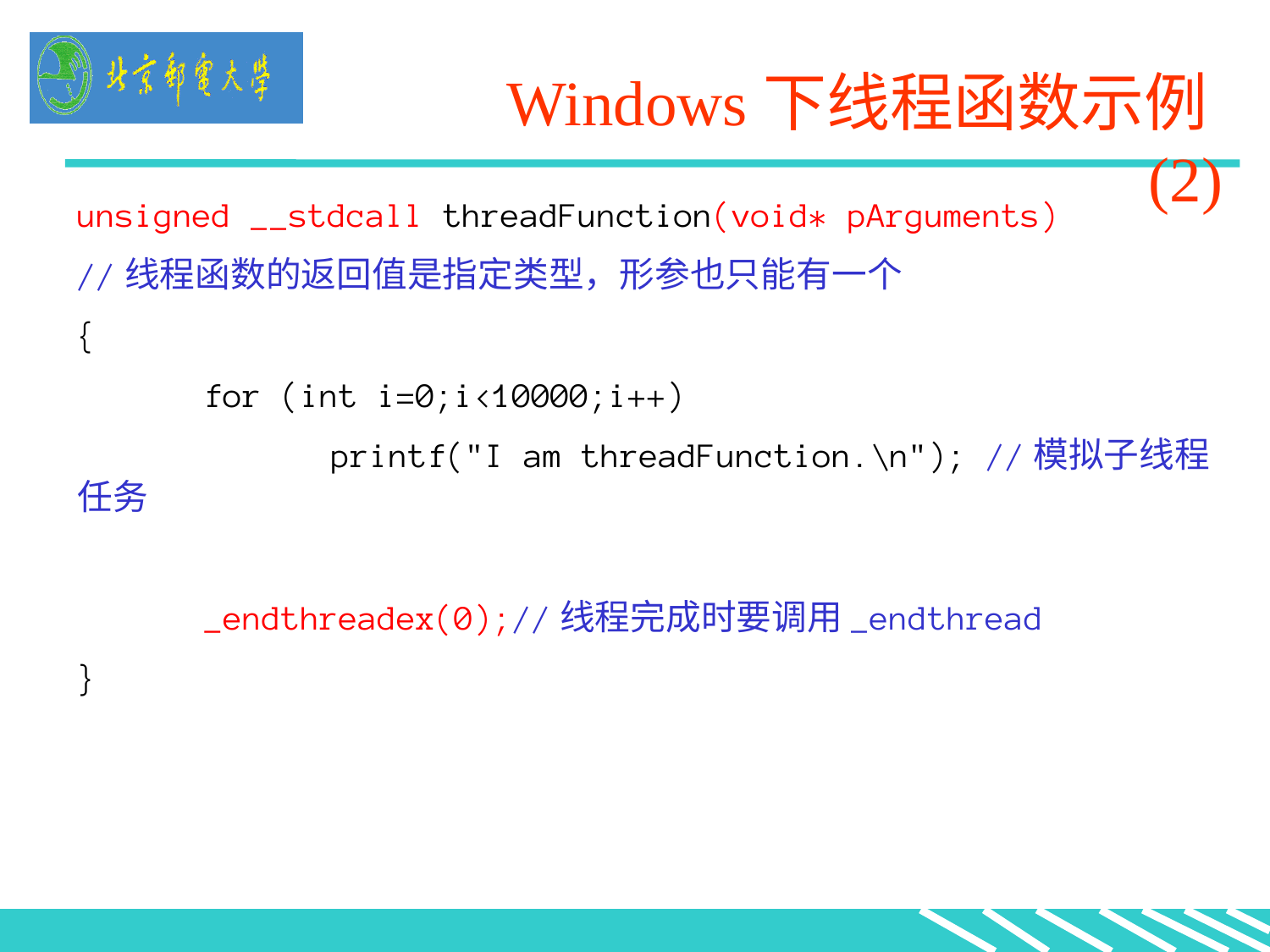

Windows下线程函数示例(2)
unsigned __stdcall threadFunction(void* pArguments)
//线程函数的返回值是指定类型，形参也只能有一个
{
	for (int i=0;i<10000;i++)
		printf("I am threadFunction.\n"); //模拟子线程任务

     	_endthreadex(0);//线程完成时要调用_endthread
}